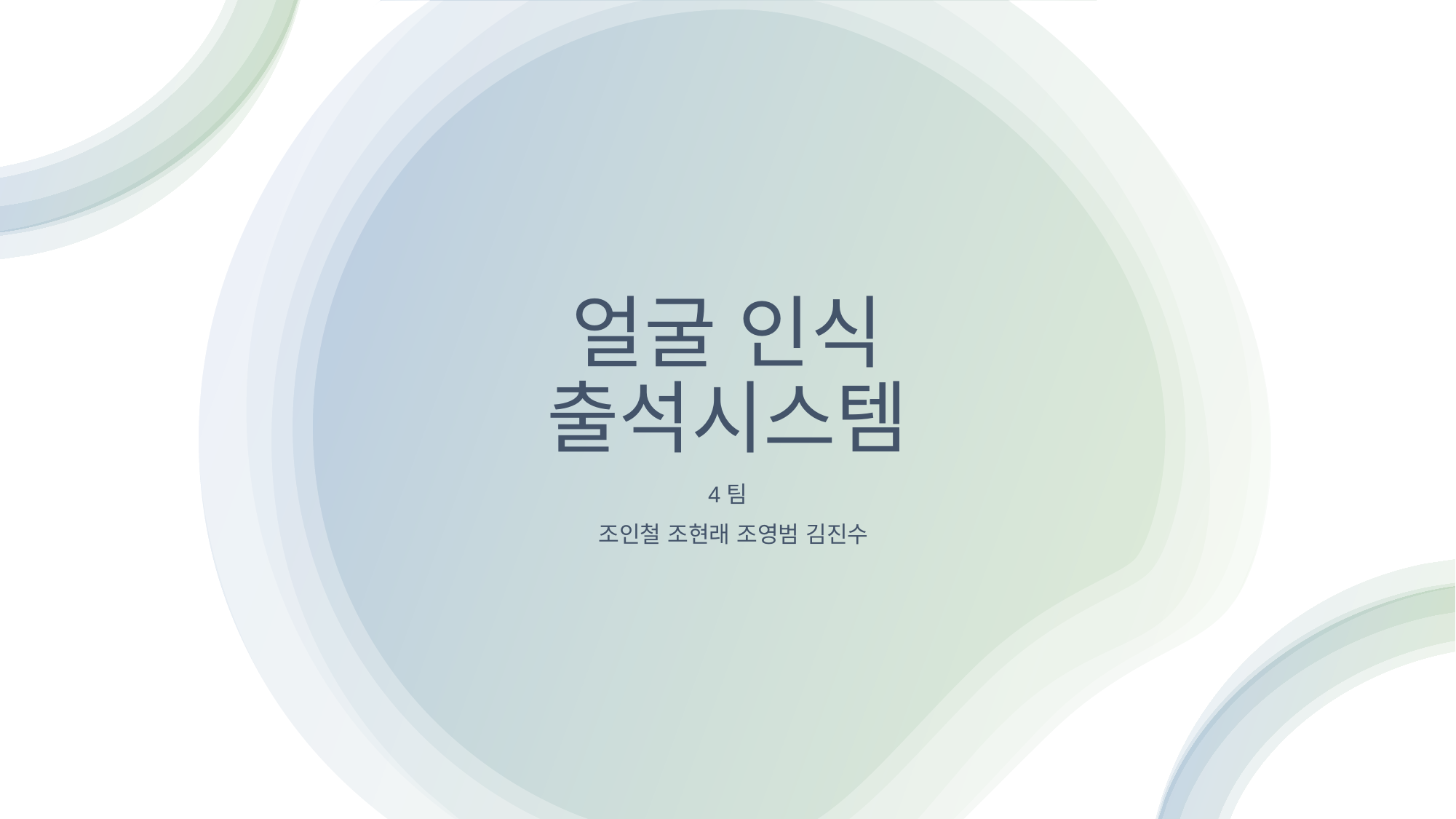

# 얼굴 인식 출석시스템
4팀
 조인철 조현래 조영범 김진수